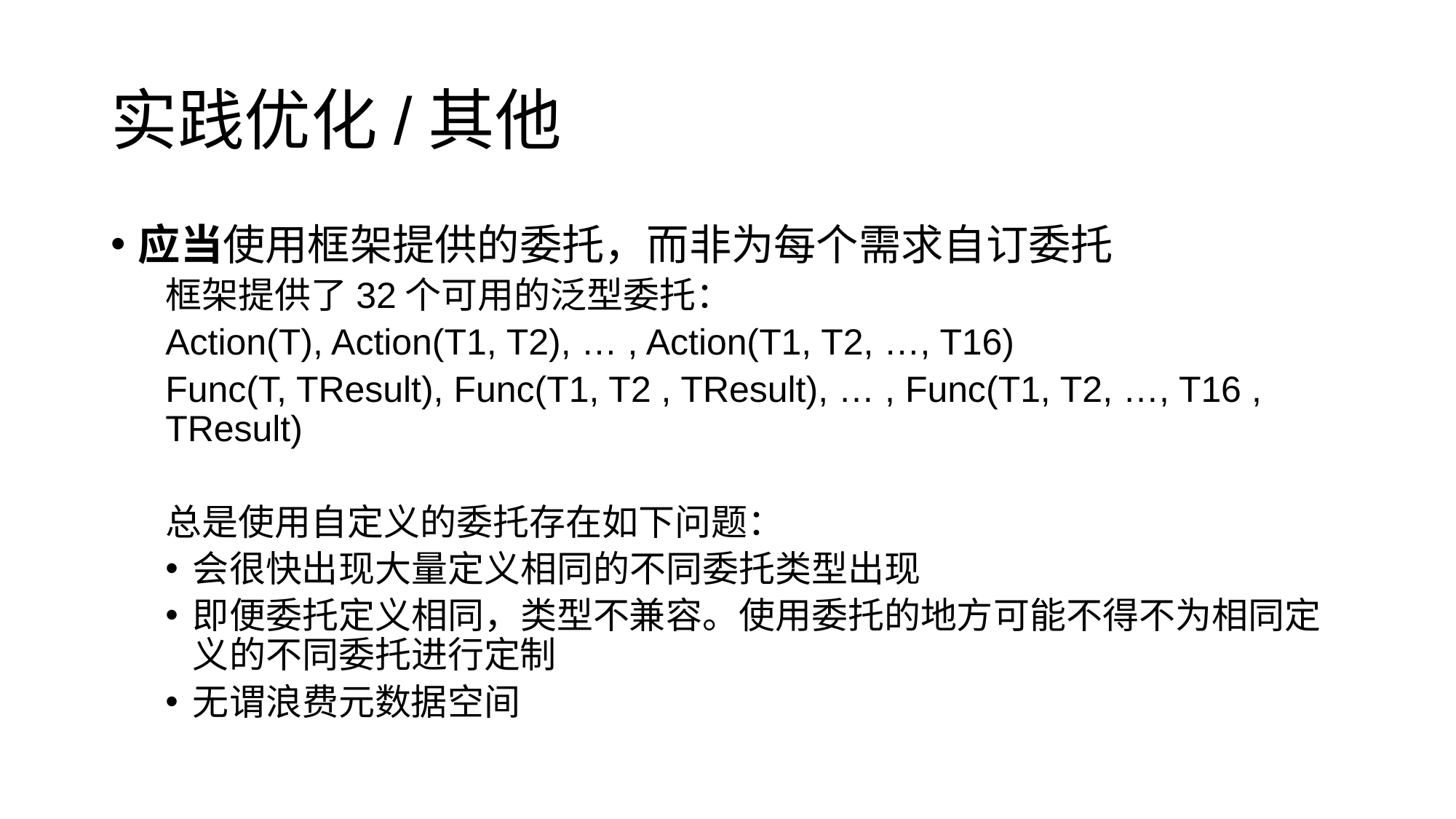

# 实践优化/其他
应当使用框架提供的委托，而非为每个需求自订委托
框架提供了32个可用的泛型委托：
Action(T), Action(T1, T2), … , Action(T1, T2, …, T16)
Func(T, TResult), Func(T1, T2 , TResult), … , Func(T1, T2, …, T16 , TResult)

总是使用自定义的委托存在如下问题：
会很快出现大量定义相同的不同委托类型出现
即便委托定义相同，类型不兼容。使用委托的地方可能不得不为相同定义的不同委托进行定制
无谓浪费元数据空间